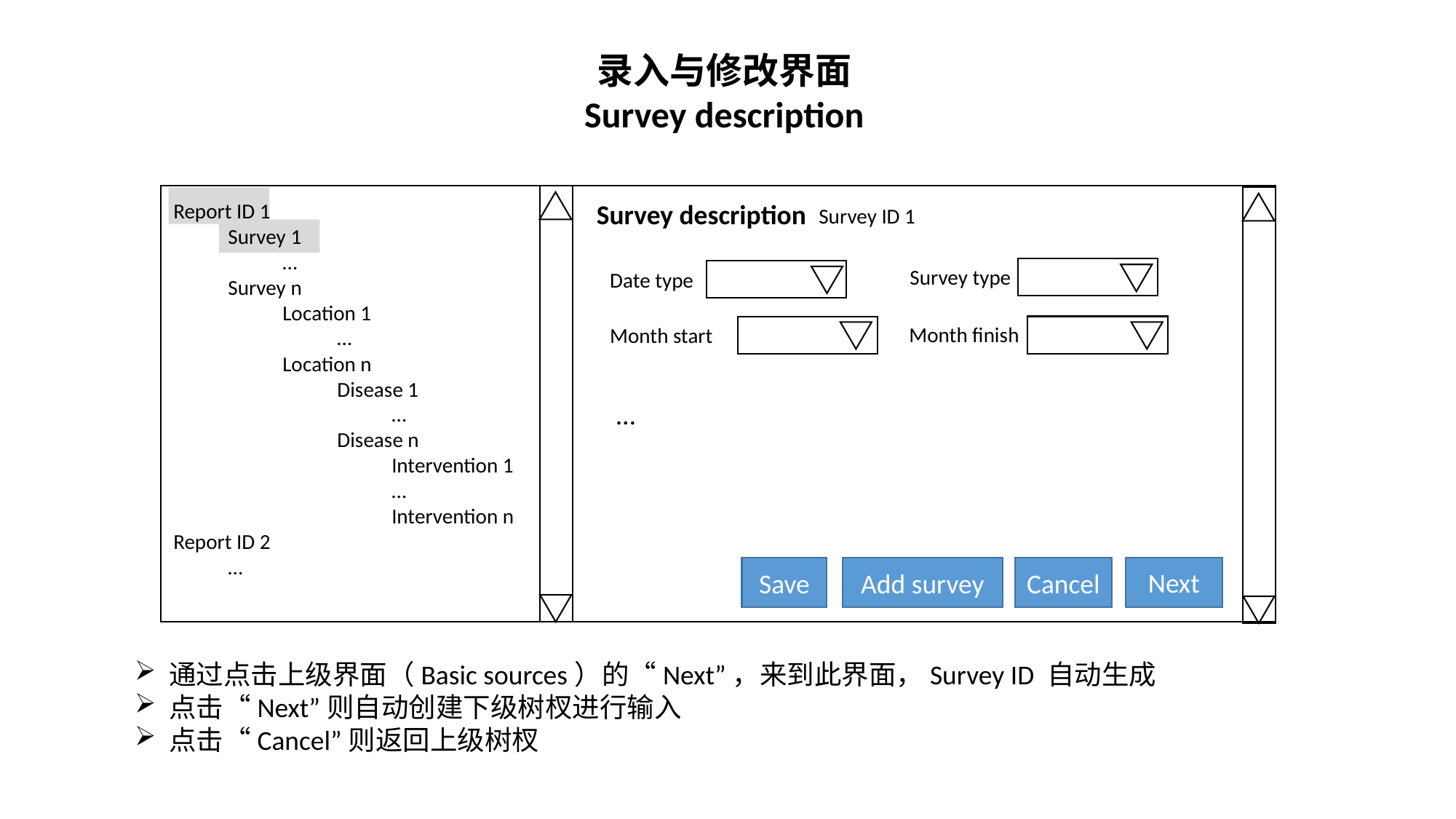

录入与修改界面
Survey description

Report ID 1
Survey 1
…
Survey n
Location 1
…
Location n
Disease 1
…
Disease n
Intervention 1
…
Intervention n
Report ID 2
…

Survey description

Survey ID 1

Survey type

Date type

Month finish
Month start

…
Next
Save
Add survey
Cancel

通过点击上级界面（Basic sources）的“Next”，来到此界面，Survey ID 自动生成
点击“Next”则自动创建下级树杈进行输入
点击“Cancel”则返回上级树杈